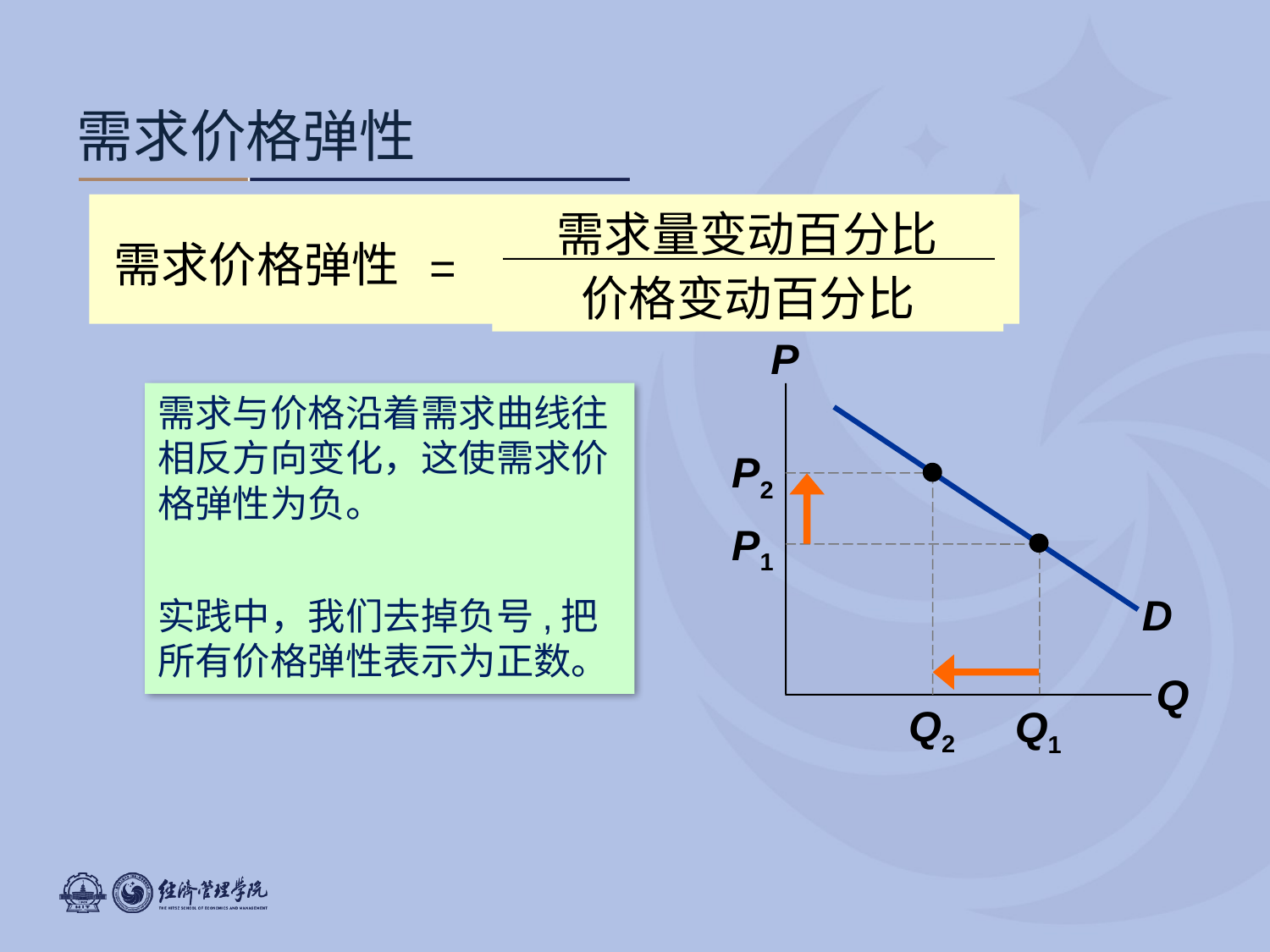

0
需求价格弹性

需求量变动百分比
需求价格弹性
=

价格变动百分比
P

Q
需求与价格沿着需求曲线往相反方向变化，这使需求价格弹性为负。

实践中，我们去掉负号,把所有价格弹性表示为正数。

D
P2

Q2
P1

Q1